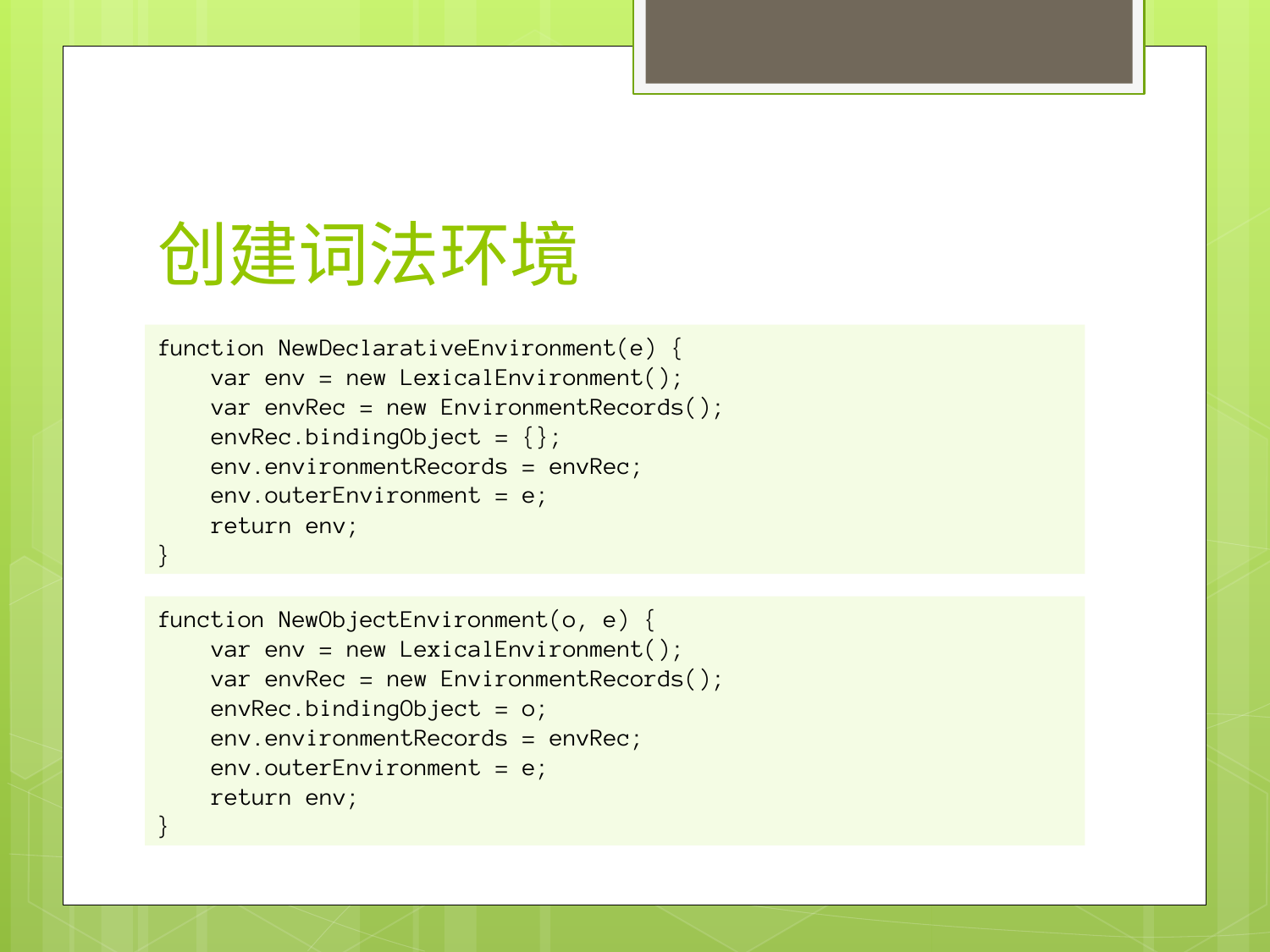

# 创建词法环境
function NewDeclarativeEnvironment(e) {
    var env = new LexicalEnvironment();
    var envRec = new EnvironmentRecords();
    envRec.bindingObject = {};
    env.environmentRecords = envRec;
    env.outerEnvironment = e;
    return env;
}
function NewObjectEnvironment(o, e) {
    var env = new LexicalEnvironment();
    var envRec = new EnvironmentRecords();
    envRec.bindingObject = o;
    env.environmentRecords = envRec;
    env.outerEnvironment = e;
    return env;
}